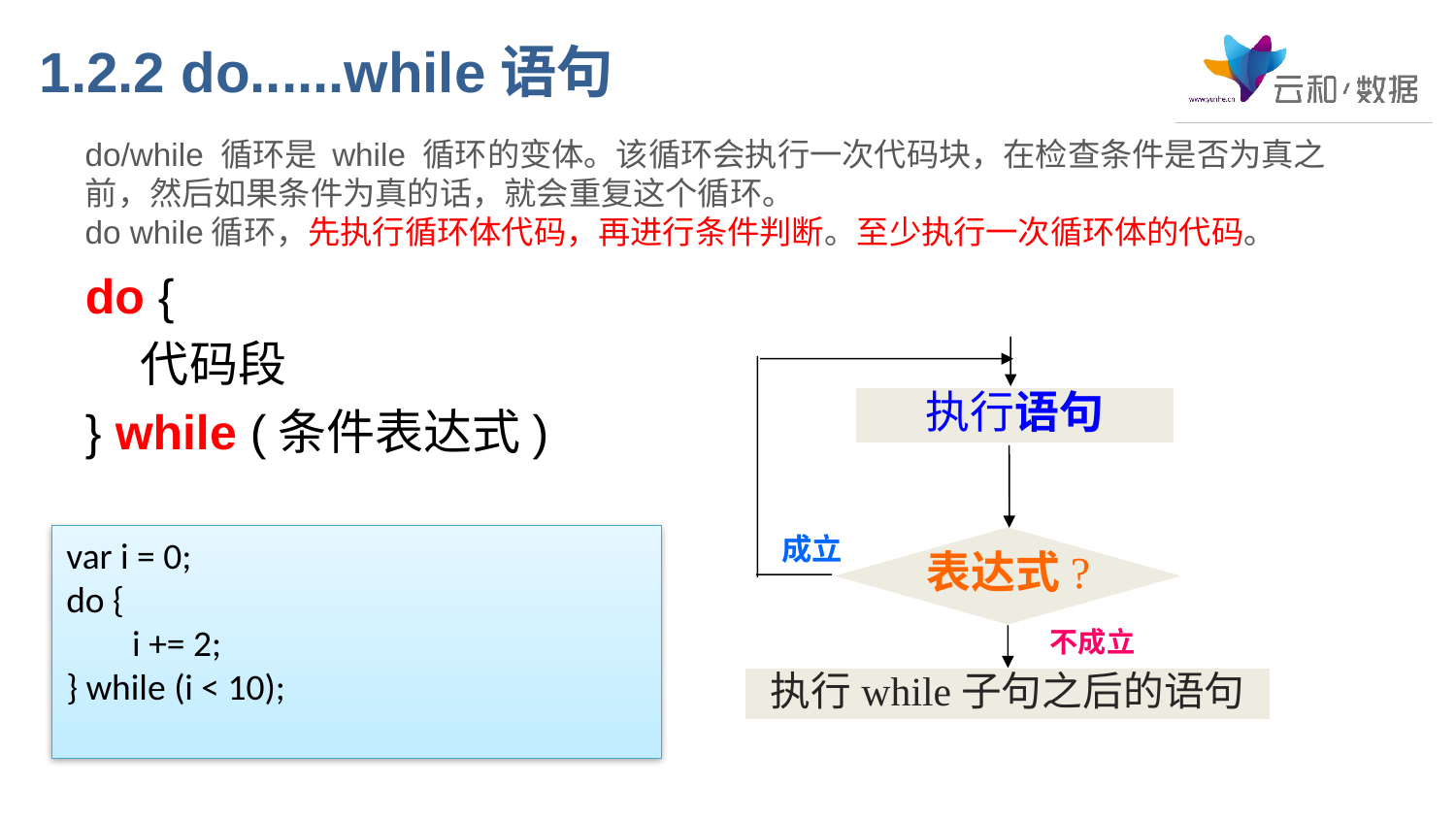

# 1.2.2 do......while语句
do/while 循环是 while 循环的变体。该循环会执行一次代码块，在检查条件是否为真之前，然后如果条件为真的话，就会重复这个循环。
do while循环，先执行循环体代码，再进行条件判断。至少执行一次循环体的代码。
do {
    代码段
} while (条件表达式)

执行语句

成立
表达式?

不成立

执行while子句之后的语句
var i = 0;
do {
        i += 2;
} while (i < 10);

10